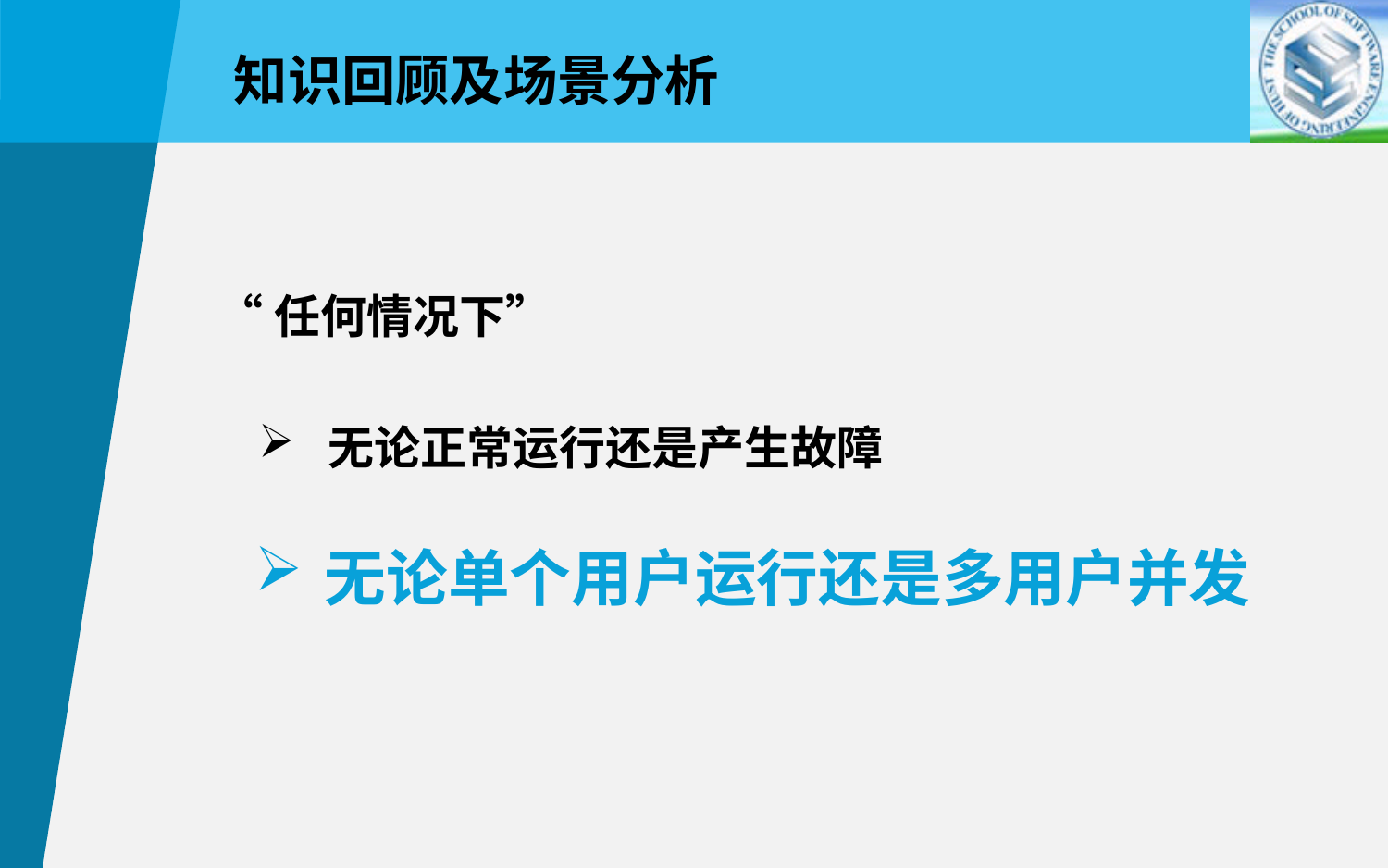

知识回顾及场景分析
“任何情况下”
无论正常运行还是产生故障
无论单个用户运行还是多用户并发